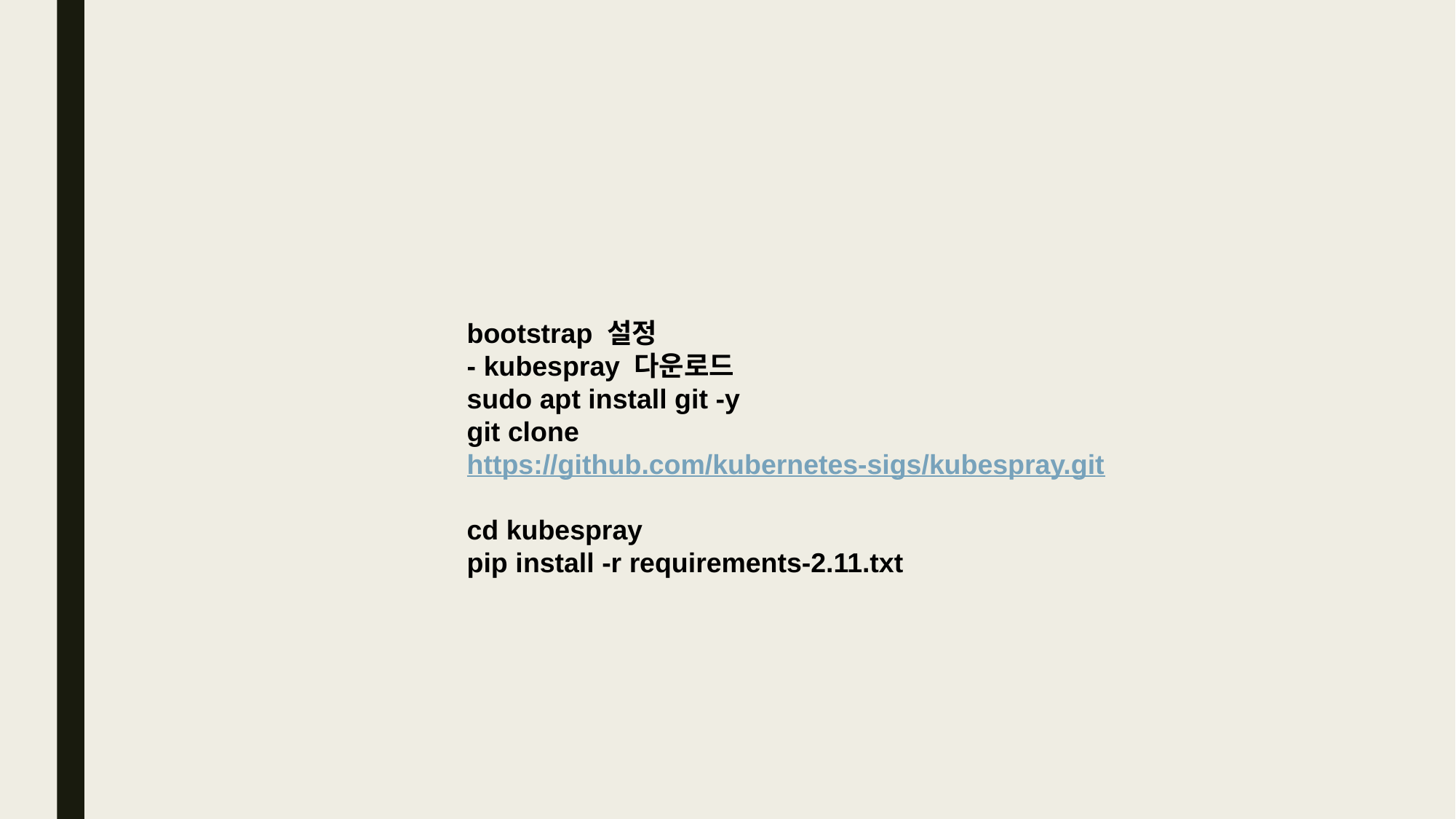

bootstrap 설정
- kubespray 다운로드
sudo apt install git -y
git clone https://github.com/kubernetes-sigs/kubespray.git

cd kubespray
pip install -r requirements-2.11.txt